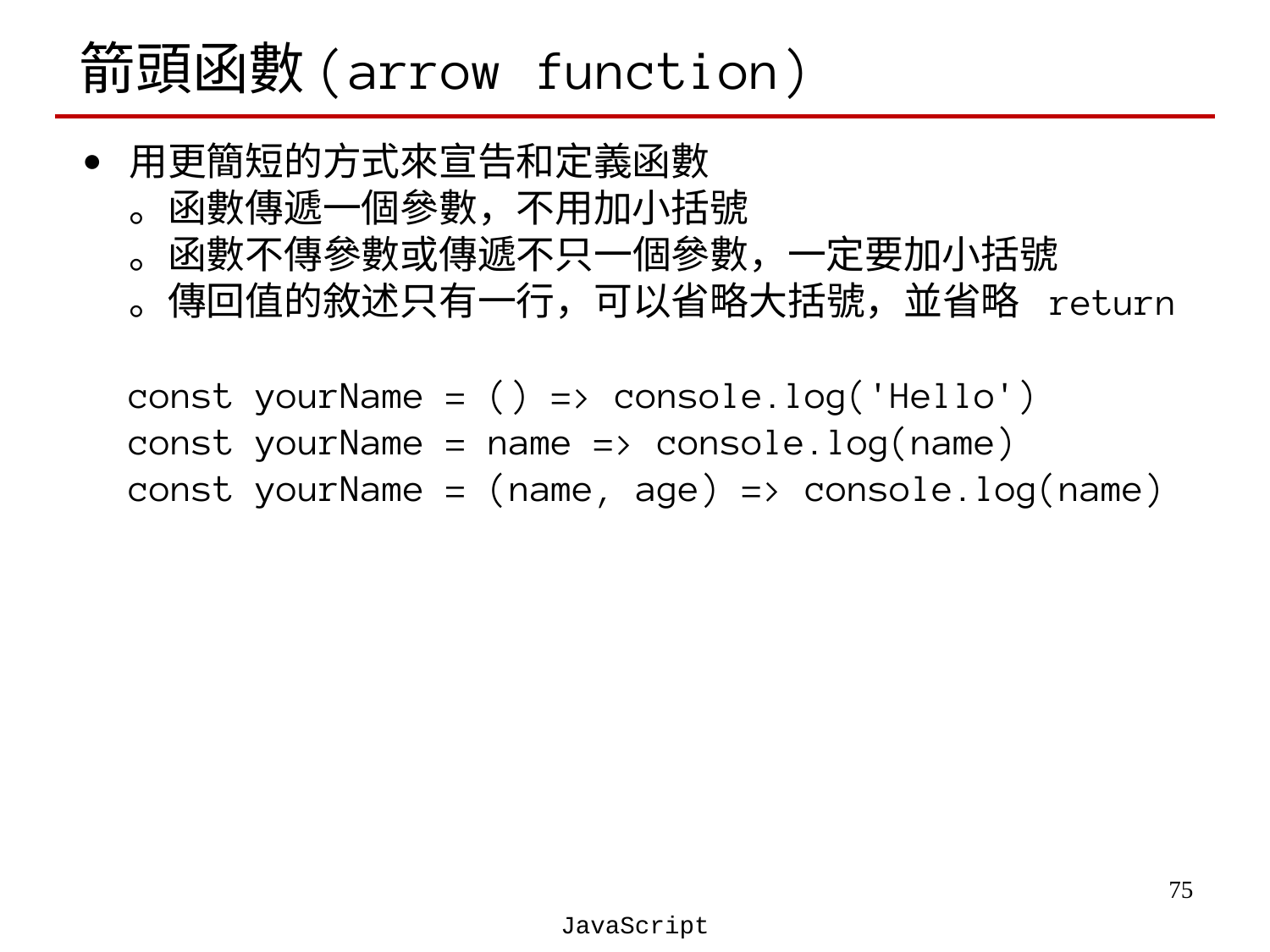

# 箭頭函數(arrow function)
用更簡短的方式來宣告和定義函數
。函數傳遞一個參數，不用加小括號
。函數不傳參數或傳遞不只一個參數，一定要加小括號
。傳回值的敘述只有一行，可以省略大括號，並省略 return
const yourName = () => console.log('Hello')
const yourName = name => console.log(name)
const yourName = (name, age) => console.log(name)
75
JavaScript